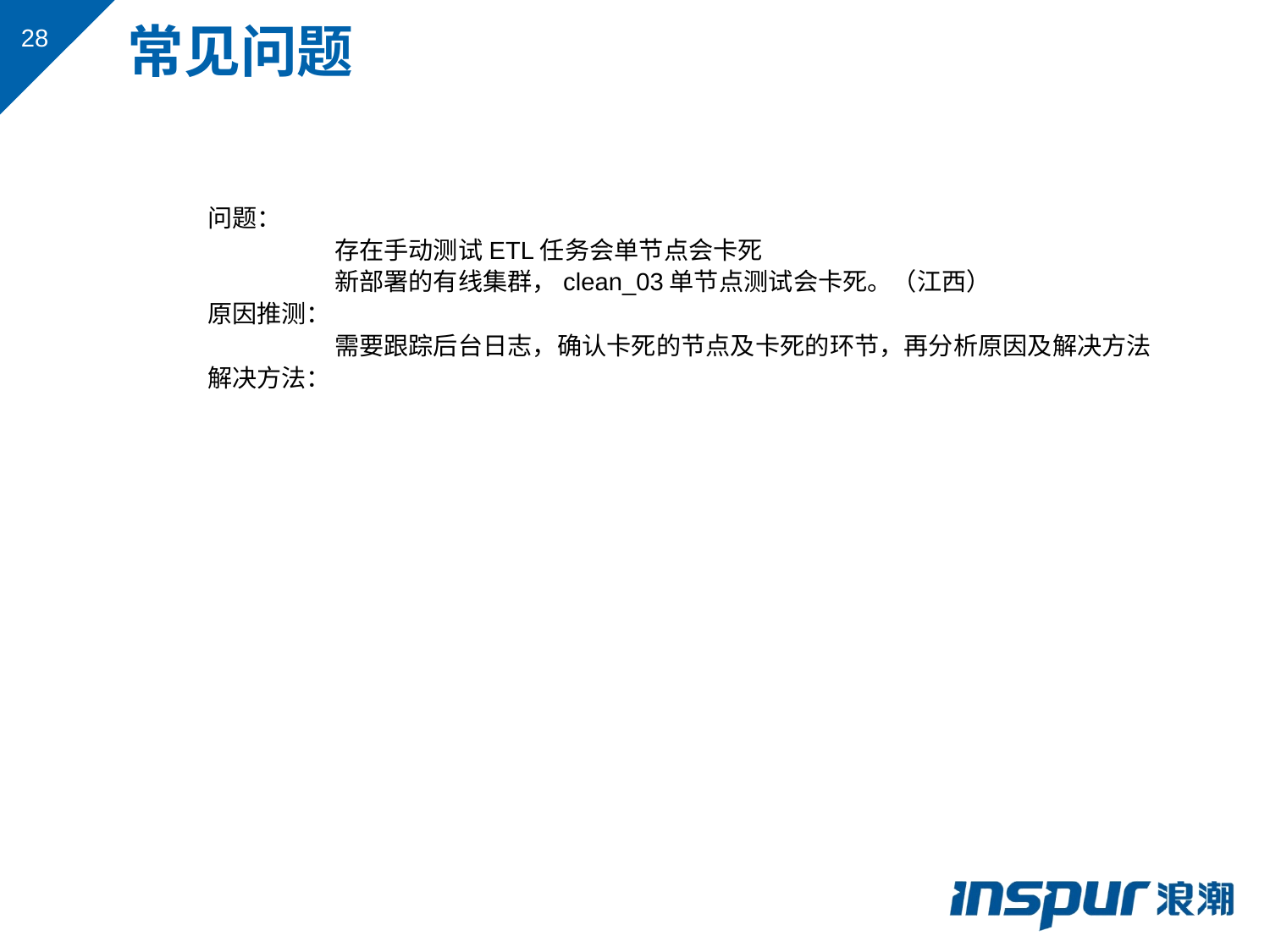

常见问题
问题：
	存在手动测试ETL任务会单节点会卡死
 	新部署的有线集群，clean_03单节点测试会卡死。（江西）
原因推测：
	需要跟踪后台日志，确认卡死的节点及卡死的环节，再分析原因及解决方法
解决方法：